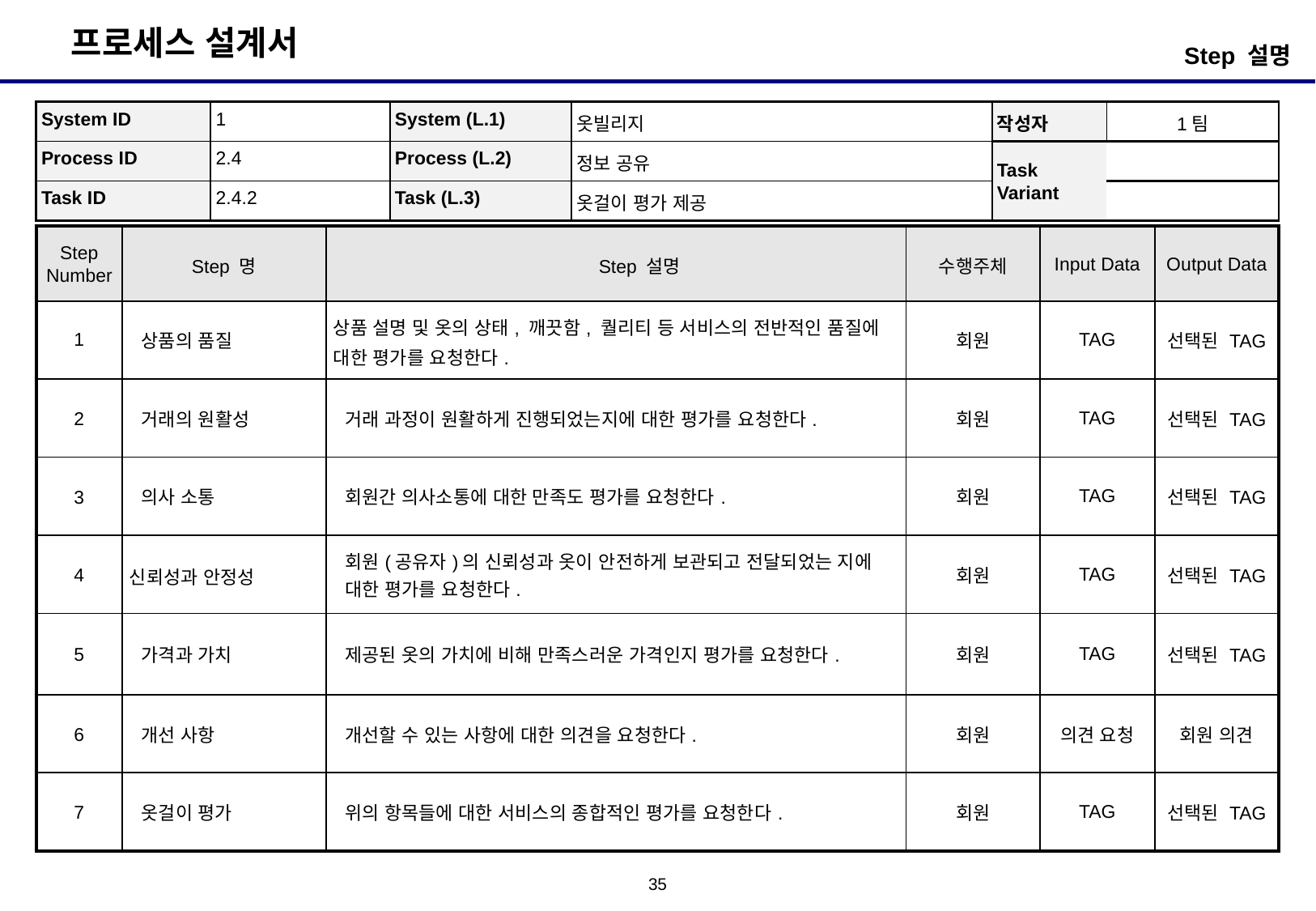

Step 설명
| System ID | 1 | System (L.1) | 옷빌리지 | 작성자 | 1팀 |
| --- | --- | --- | --- | --- | --- |
| Process ID | 2.4 | Process (L.2) | 정보 공유 | Task Variant |  |
| Task ID | 2.4.2 | Task (L.3) | 옷걸이 평가 제공 |  |  |
| Step Number | Step 명 | Step 설명 | 수행주체 | Input Data | Output Data |
| --- | --- | --- | --- | --- | --- |
| 1 | 상품의 품질 | 상품 설명 및 옷의 상태, 깨끗함, 퀄리티 등 서비스의 전반적인 품질에 대한 평가를 요청한다. | 회원 | TAG | 선택된 TAG |
| 2 | 거래의 원활성 | 거래 과정이 원활하게 진행되었는지에 대한 평가를 요청한다. | 회원 | TAG | 선택된 TAG |
| 3 | 의사 소통 | 회원간 의사소통에 대한 만족도 평가를 요청한다. | 회원 | TAG | 선택된 TAG |
| 4 | 신뢰성과 안정성 | 회원(공유자)의 신뢰성과 옷이 안전하게 보관되고 전달되었는 지에 대한 평가를 요청한다. | 회원 | TAG | 선택된 TAG |
| 5 | 가격과 가치 | 제공된 옷의 가치에 비해 만족스러운 가격인지 평가를 요청한다. | 회원 | TAG | 선택된 TAG |
| 6 | 개선 사항 | 개선할 수 있는 사항에 대한 의견을 요청한다. | 회원 | 의견 요청 | 회원 의견 |
| 7 | 옷걸이 평가 | 위의 항목들에 대한 서비스의 종합적인 평가를 요청한다. | 회원 | TAG | 선택된 TAG |